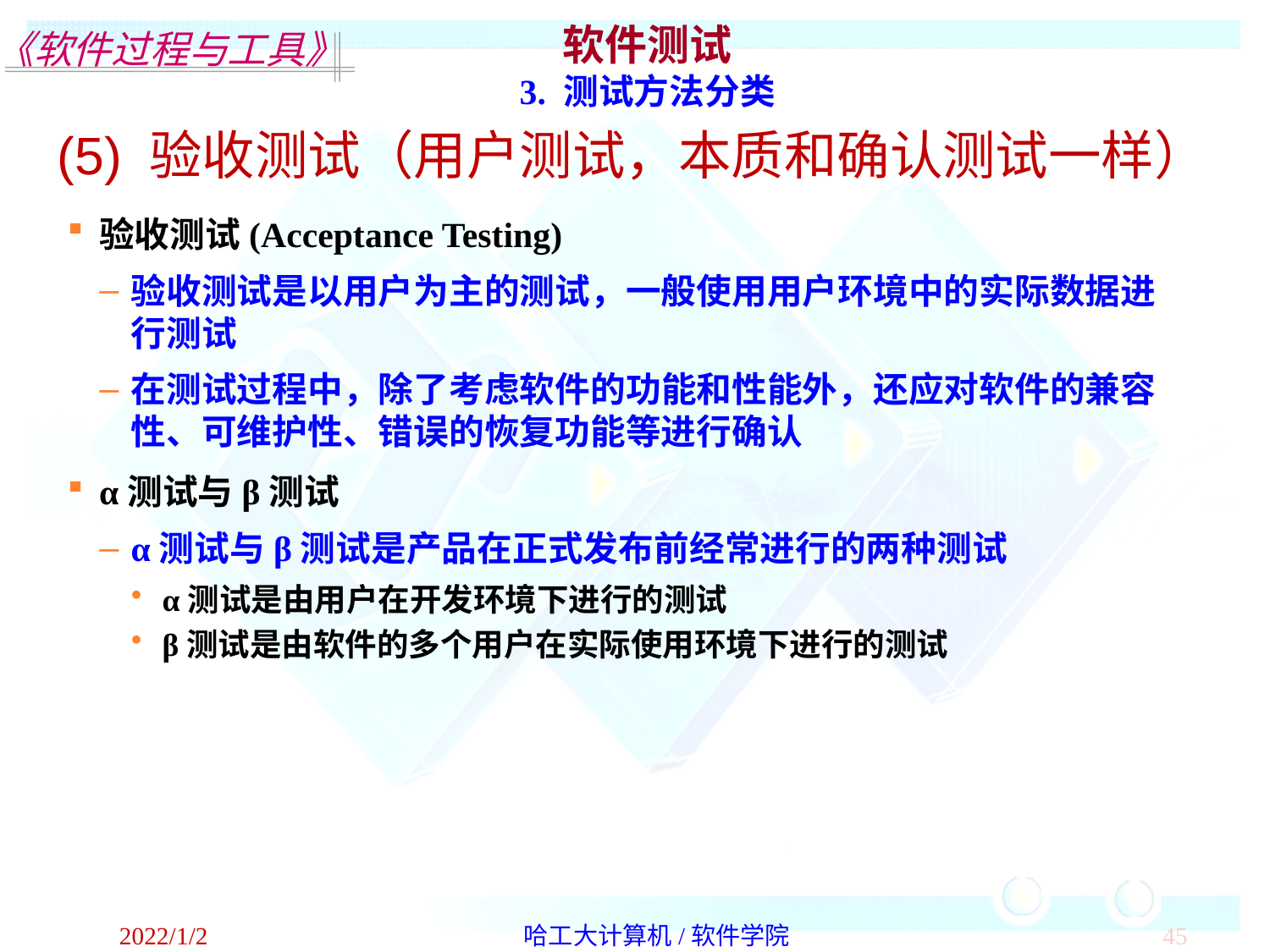

软件测试
3. 测试方法分类
(5) 验收测试（用户测试，本质和确认测试一样）
验收测试(Acceptance Testing)
验收测试是以用户为主的测试，一般使用用户环境中的实际数据进行测试
在测试过程中，除了考虑软件的功能和性能外，还应对软件的兼容性、可维护性、错误的恢复功能等进行确认
α测试与β测试
α测试与β测试是产品在正式发布前经常进行的两种测试
α测试是由用户在开发环境下进行的测试
β测试是由软件的多个用户在实际使用环境下进行的测试